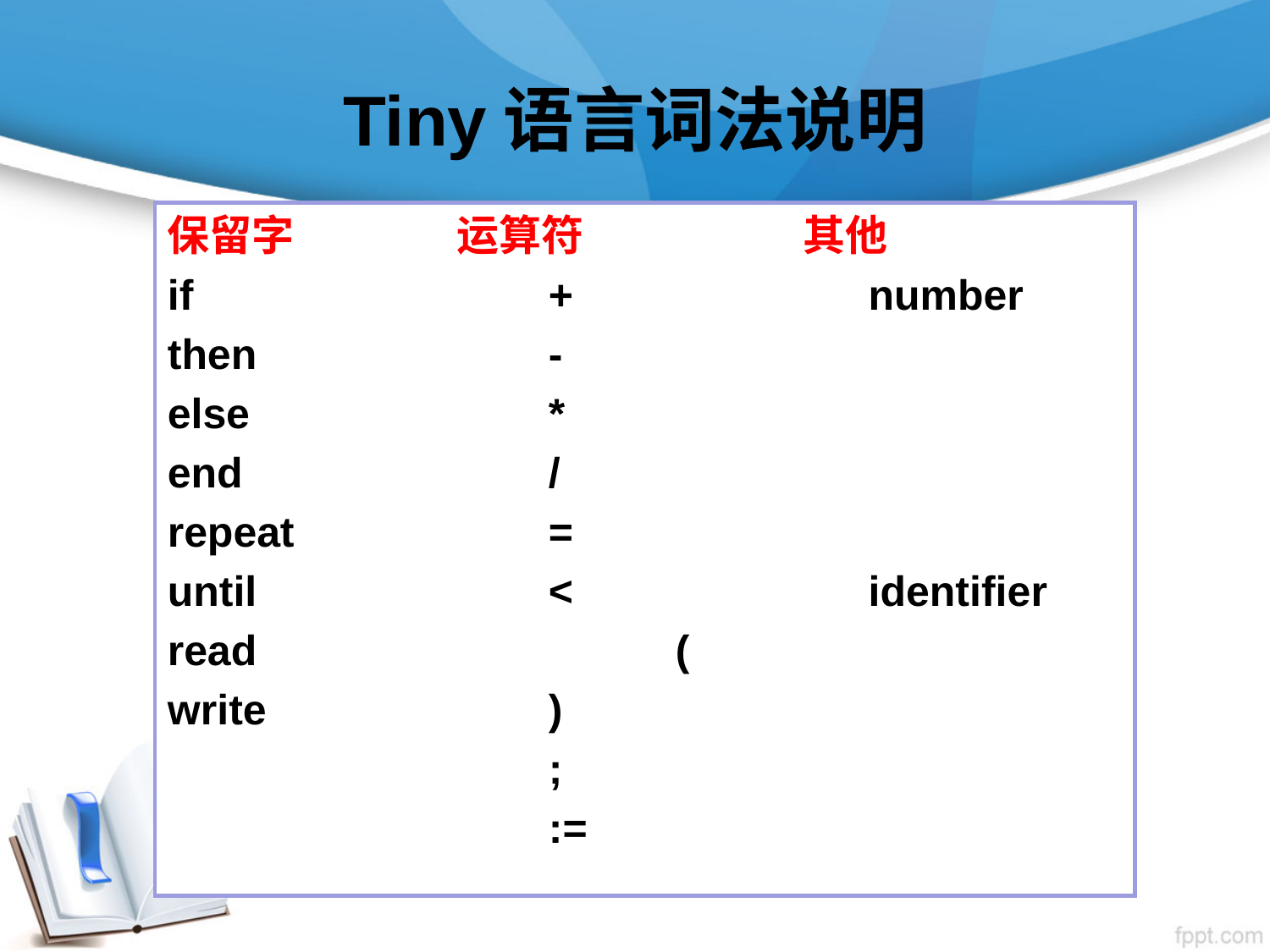

# Tiny语言词法说明
保留字                 运算符                       其他
if	    		+                         number
then	   		-
else	    		*
end	    		/
repeat             	=
until               	<                         identifier
read              		(
write              	)
		 	;
                  		:=